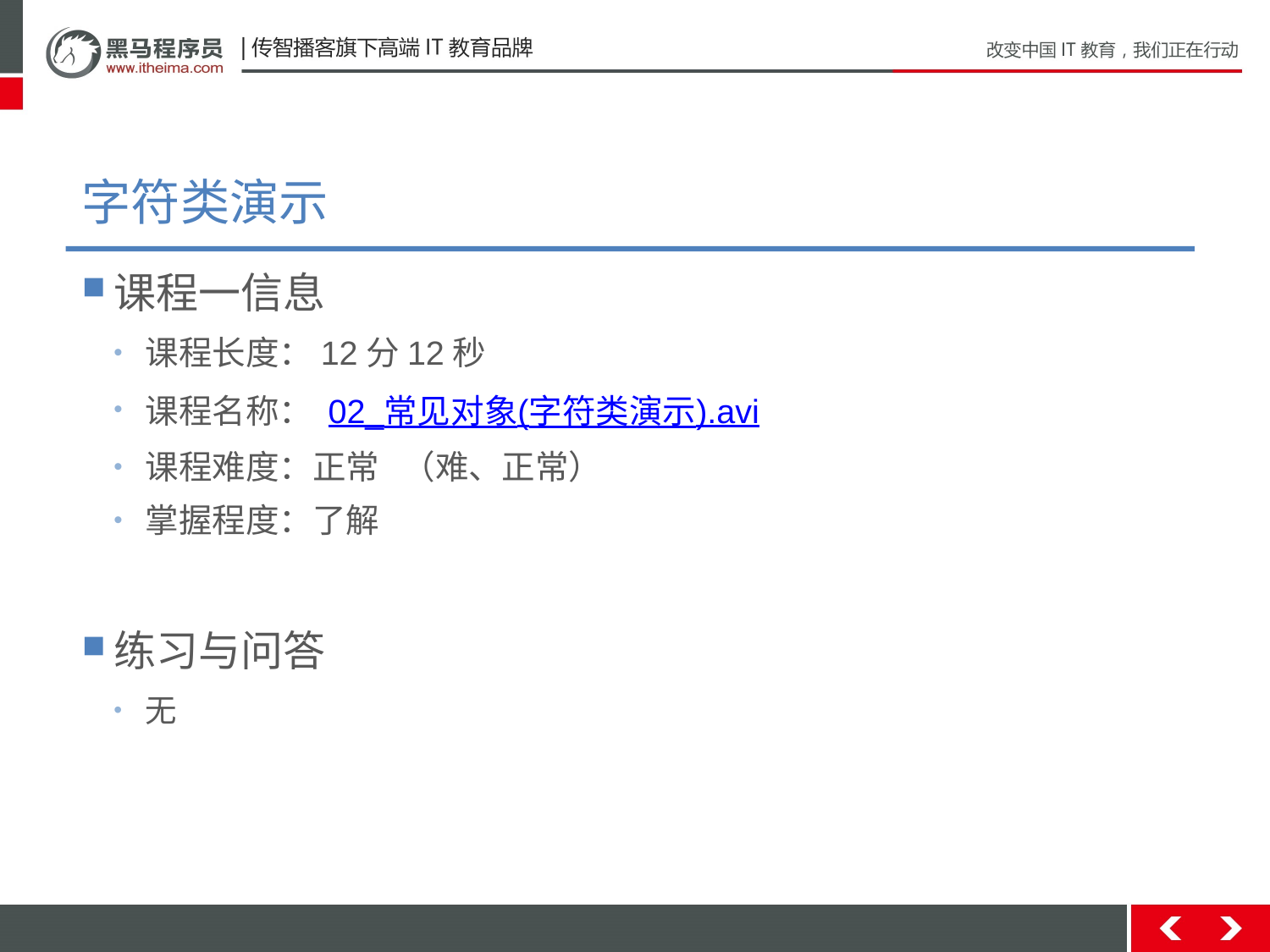

# 字符类演示
课程一信息
课程长度：12分12秒
课程名称： 02_常见对象(字符类演示).avi
课程难度：正常   （难、正常）
掌握程度：了解

练习与问答
无